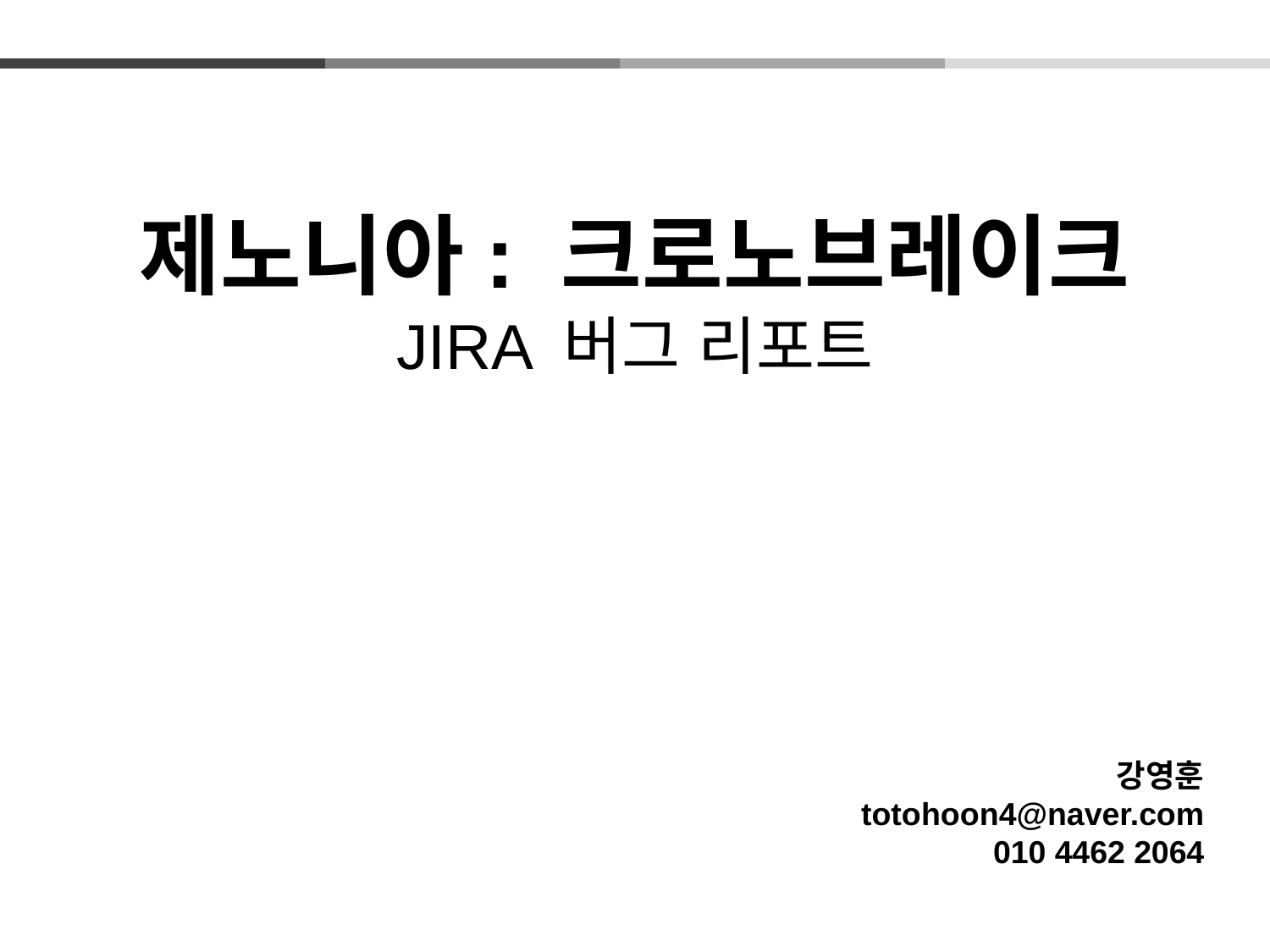

제노니아: 크로노브레이크
JIRA 버그 리포트
강영훈
totohoon4@naver.com
010 4462 2064